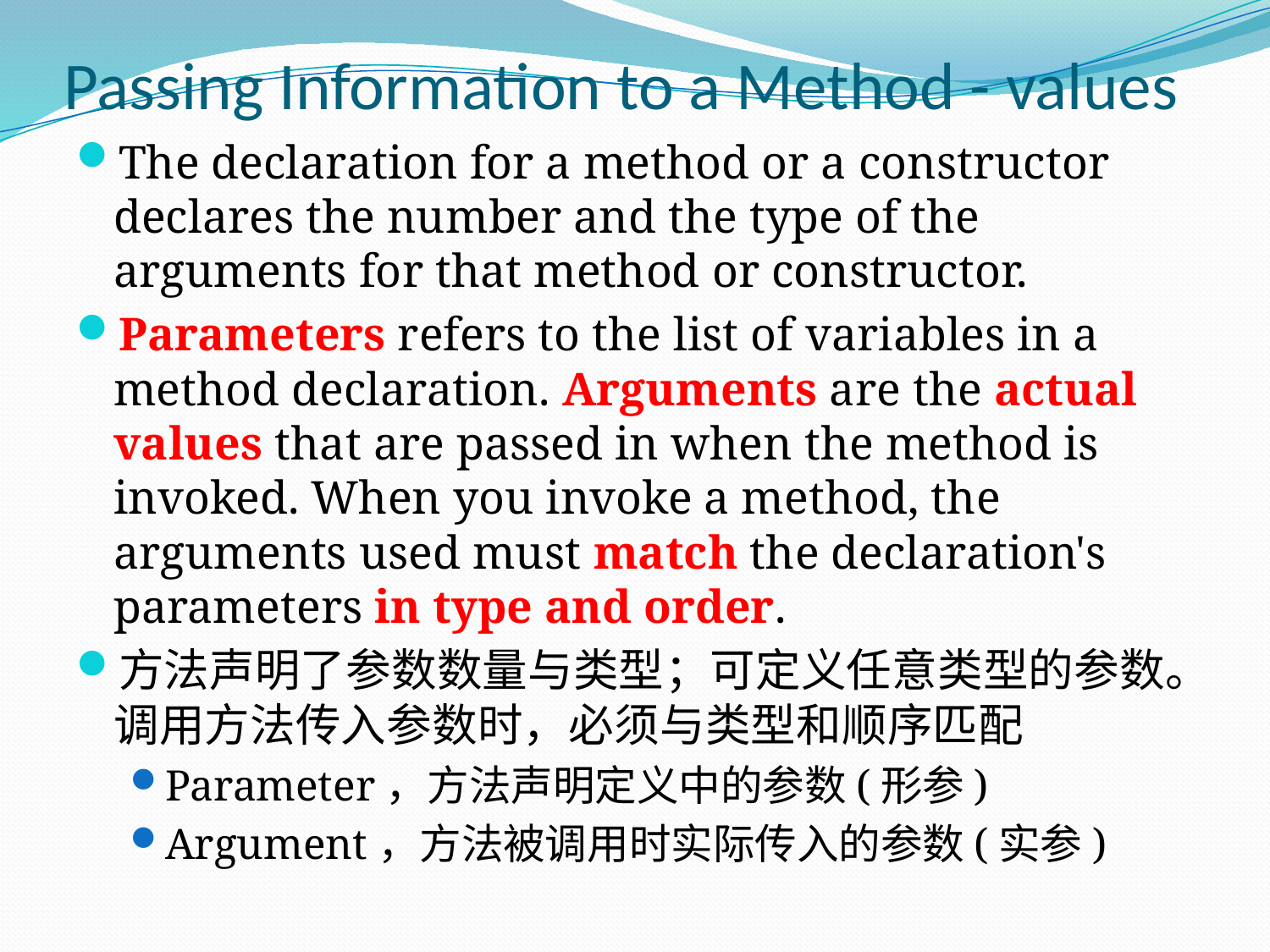

# Passing Information to a Method - values
The declaration for a method or a constructor declares the number and the type of the arguments for that method or constructor.
Parameters refers to the list of variables in a method declaration. Arguments are the actual values that are passed in when the method is invoked. When you invoke a method, the arguments used must match the declaration's parameters in type and order.
方法声明了参数数量与类型；可定义任意类型的参数。调用方法传入参数时，必须与类型和顺序匹配
Parameter，方法声明定义中的参数(形参)
Argument，方法被调用时实际传入的参数(实参)
30